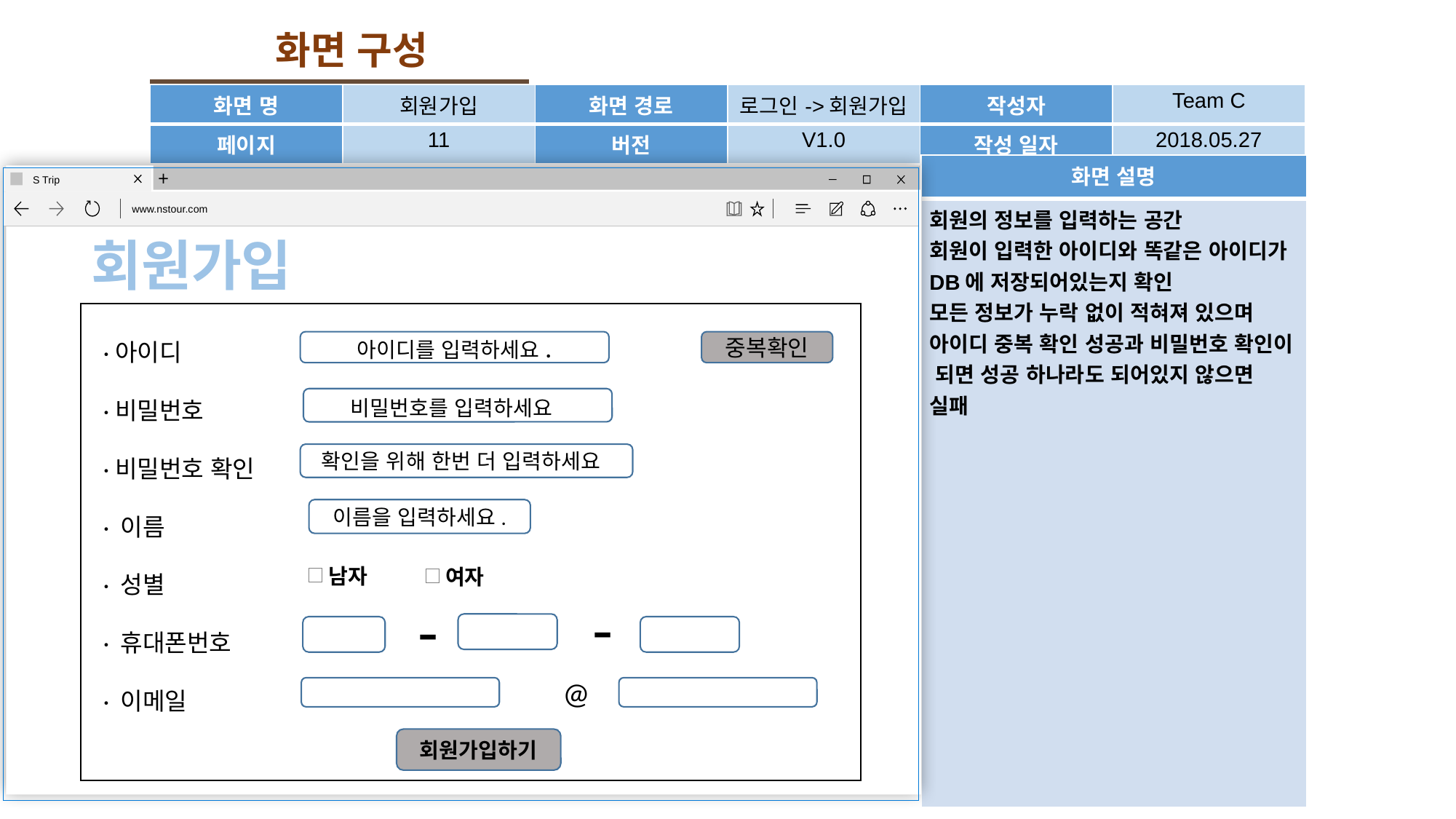

화면 구성
| 화면 명 | 회원가입 | 화면 경로 | 로그인->회원가입 | 작성자 | Team C |
| --- | --- | --- | --- | --- | --- |
| 페이지 | 11 | 버전 | V1.0 | 작성 일자 | 2018.05.27 |
| 화면 설명 |
| --- |
| 회원의 정보를 입력하는 공간 회원이 입력한 아이디와 똑같은 아이디가 DB에 저장되어있는지 확인 모든 정보가 누락 없이 적혀져 있으며 아이디 중복 확인 성공과 비밀번호 확인이 되면 성공 하나라도 되어있지 않으면 실패 |

S Trip

www.nstour.com

회원가입

·아이디

·비밀번호

·비밀번호 확인

· 이름

· 성별

· 휴대폰번호

· 이메일

아이디를 입력하세요.
중복확인
비밀번호를 입력하세요.
확인을 위해 한번 더 입력하세요.
이름을 입력하세요.
남자

여자

-
-

@

회원가입하기